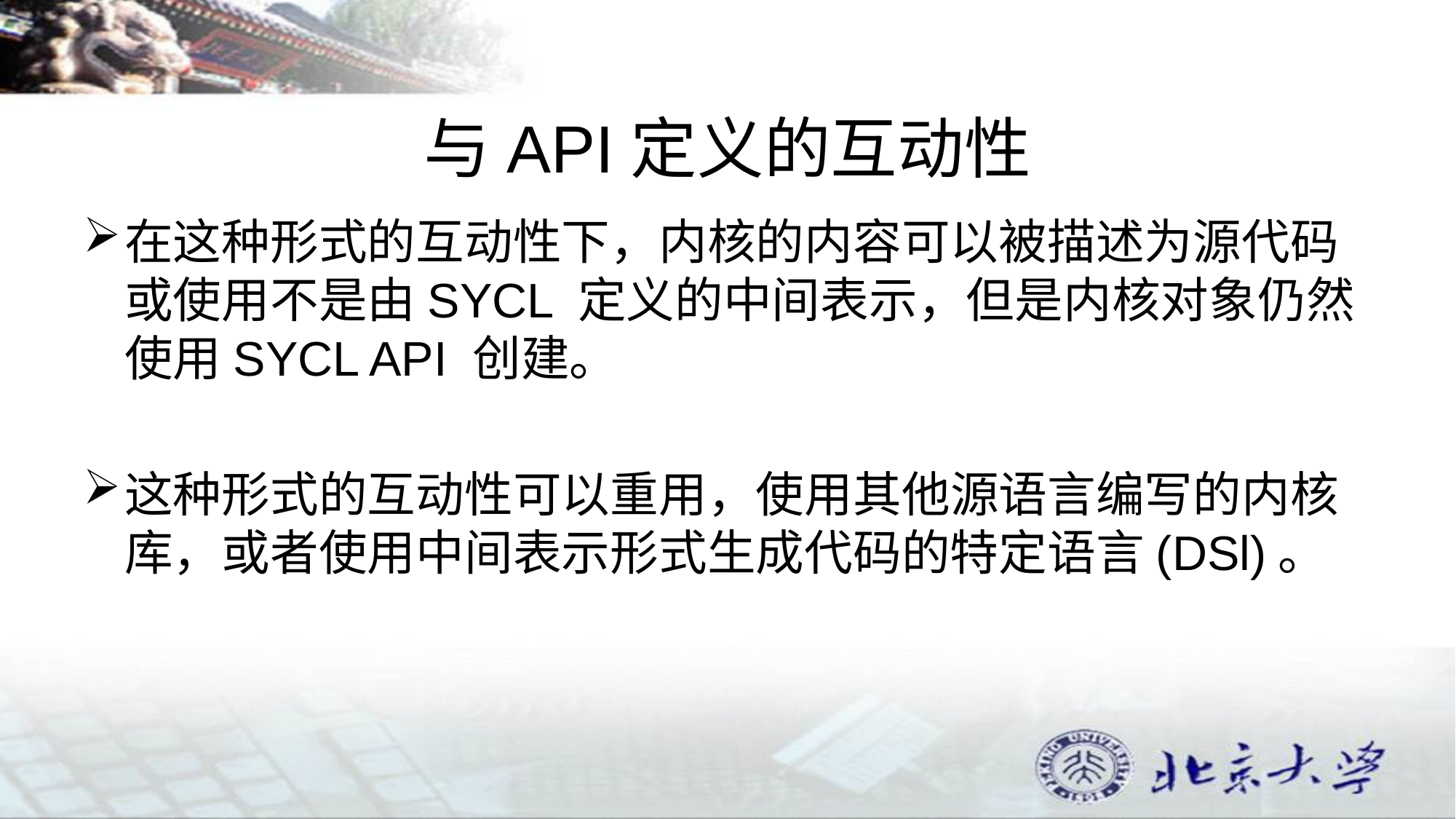

# 与API定义的互动性
在这种形式的互动性下，内核的内容可以被描述为源代码或使用不是由SYCL 定义的中间表示，但是内核对象仍然使用SYCL API 创建。

这种形式的互动性可以重用，使用其他源语言编写的内核库，或者使用中间表示形式生成代码的特定语言(DSl)。